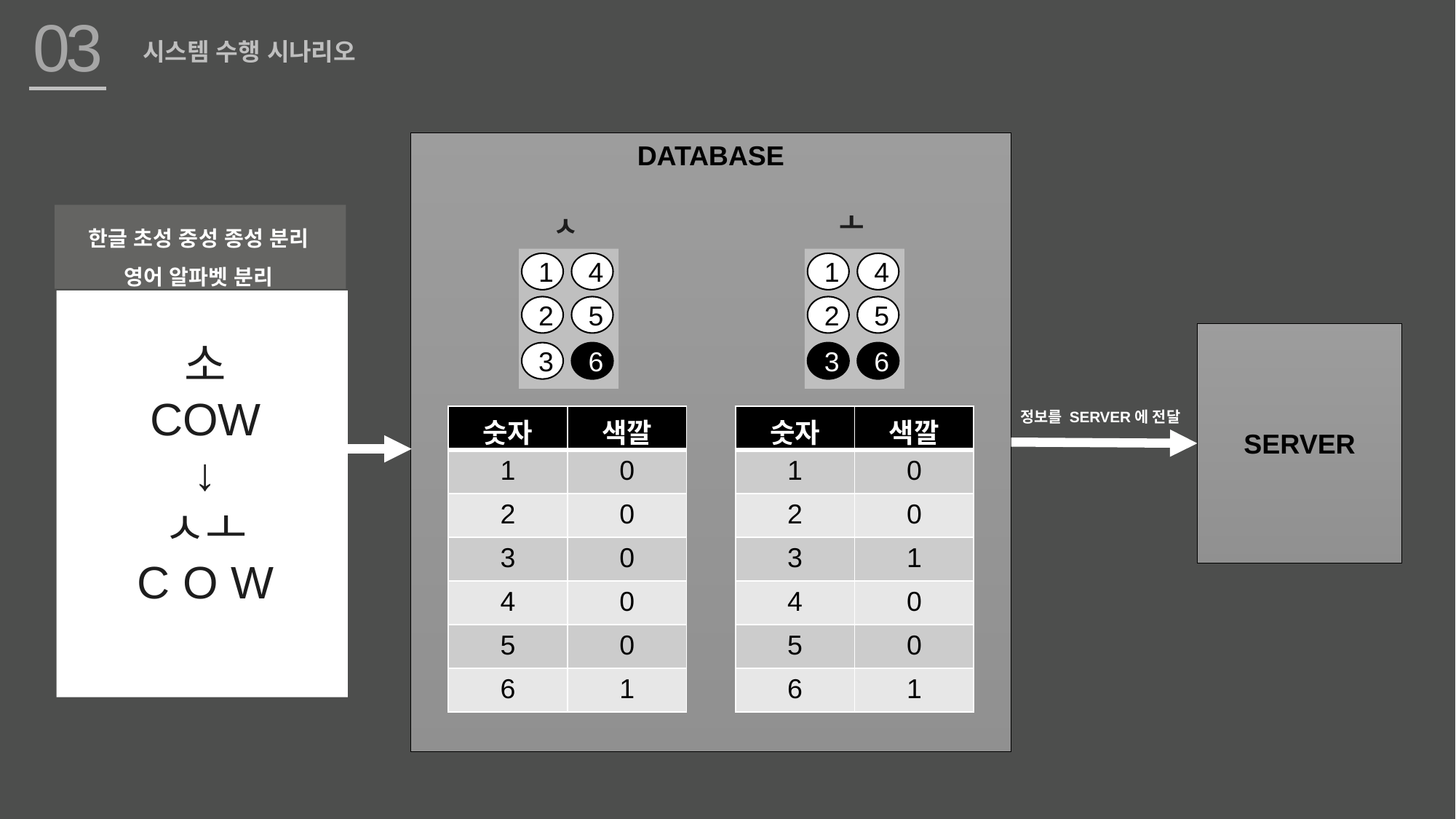

03
시스템 수행 시나리오

DATABASE
ㅗ
ㅅ

한글 초성 중성 종성 분리
영어 알파벳 분리

1
4
2
5
3
6

1
4
2
5
3
6

SERVER
소
COW
↓
ㅅㅗ
C O W
정보를 SERVER에 전달
| 숫자 | 색깔 |
| --- | --- |
| 1 | 0 |
| 2 | 0 |
| 3 | 0 |
| 4 | 0 |
| 5 | 0 |
| 6 | 1 |
| 숫자 | 색깔 |
| --- | --- |
| 1 | 0 |
| 2 | 0 |
| 3 | 1 |
| 4 | 0 |
| 5 | 0 |
| 6 | 1 |